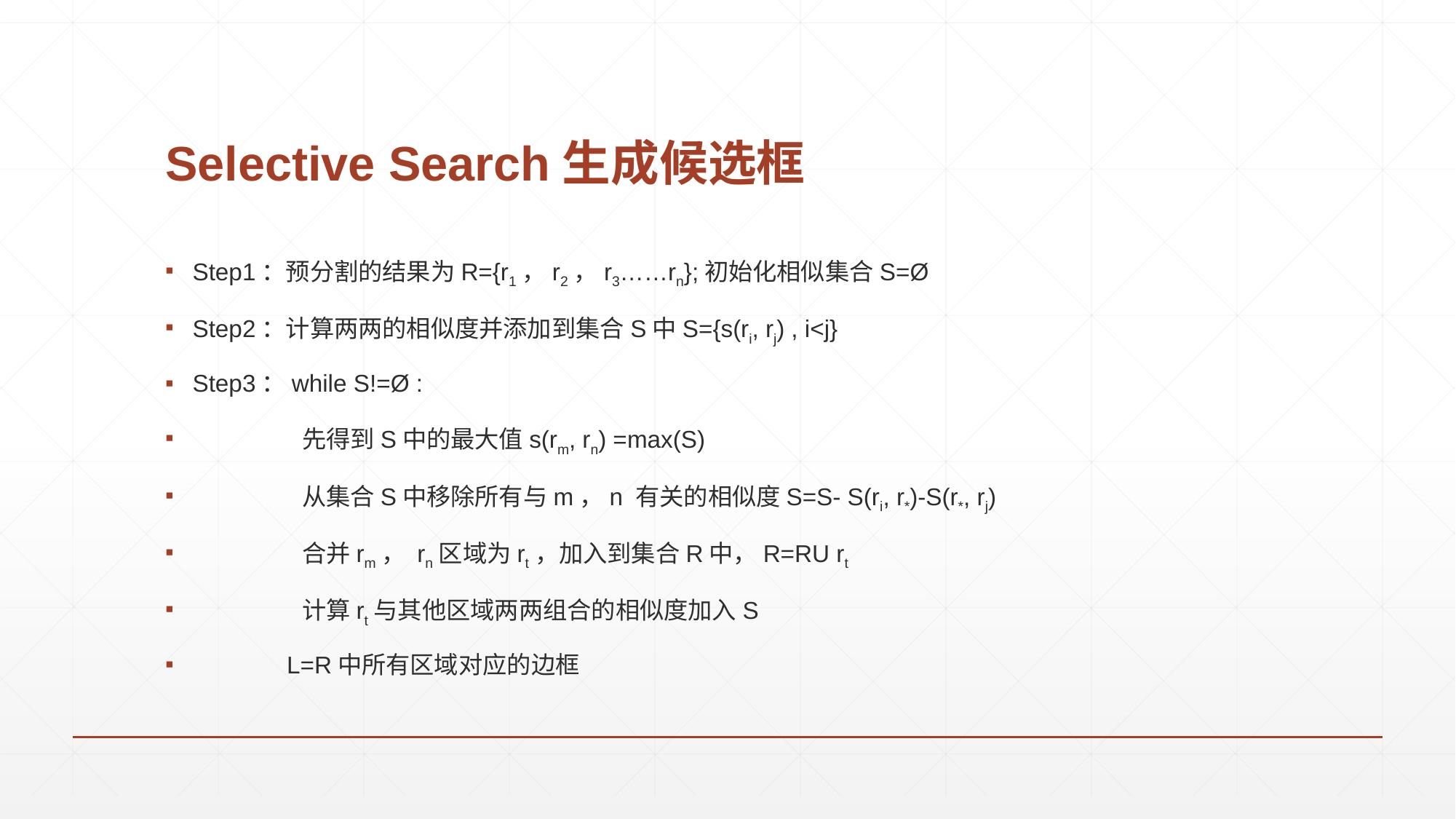

# Selective Search生成候选框
Step1：预分割的结果为R={r1，r2，r3……rn};初始化相似集合S=Ø
Step2：计算两两的相似度并添加到集合S中S={s(ri, rj) , i<j}
Step3：while S!=Ø :
                   先得到S中的最大值s(rm, rn) =max(S)
                   从集合S中移除所有与m，n 有关的相似度S=S- S(ri, r*)-S(r*, rj)
                   合并rm， rn区域为rt，加入到集合R中，R=RU rt
                   计算rt与其他区域两两组合的相似度加入S
              L=R中所有区域对应的边框